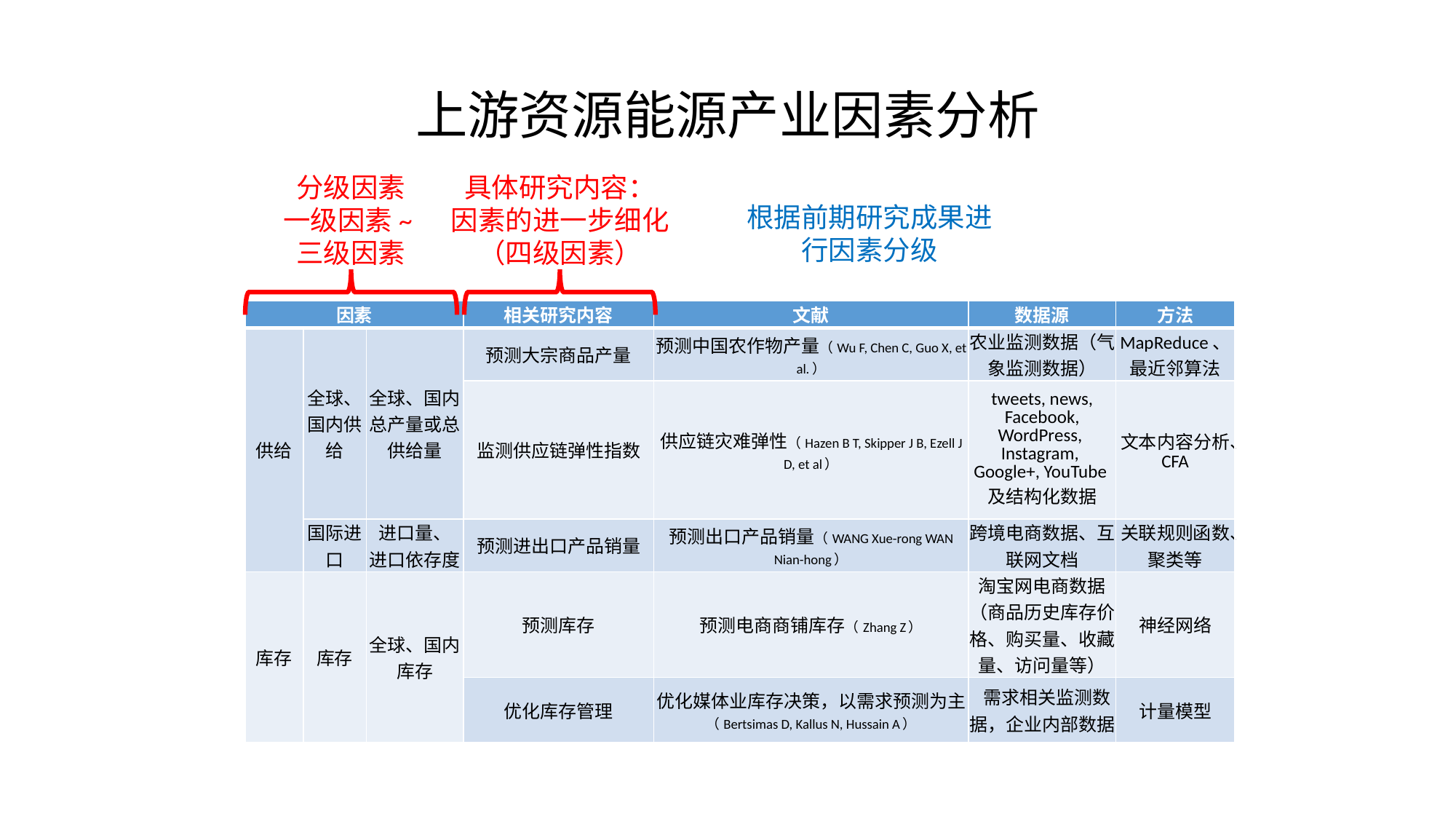

# 上游资源能源产业因素分析
根据前期研究成果进行因素分级

分级因素
一级因素~三级因素
具体研究内容：
因素的进一步细化（四级因素）

| 因素 |  |  | 相关研究内容 | 文献 | 数据源 | 方法 |
| --- | --- | --- | --- | --- | --- | --- |
| 供给 | 全球、国内供给 | 全球、国内总产量或总供给量 | 预测大宗商品产量 | 预测中国农作物产量（Wu F, Chen C, Guo X, et al.） | 农业监测数据（气象监测数据） | MapReduce、最近邻算法 |
|  |  |  | 监测供应链弹性指数 | 供应链灾难弹性（Hazen B T, Skipper J B, Ezell J D, et al） | tweets, news, Facebook, WordPress, Instagram, Google+, YouTube及结构化数据 | 文本内容分析、CFA |
|  | 国际进口 | 进口量、 进口依存度 | 预测进出口产品销量 | 预测出口产品销量（WANG Xue-rong WAN Nian-hong） | 跨境电商数据、互联网文档 | 关联规则函数、聚类等 |
| 库存 | 库存 | 全球、国内库存 | 预测库存 | 预测电商商铺库存（Zhang Z） | 淘宝网电商数据（商品历史库存价格、购买量、收藏量、访问量等） | 神经网络 |
|  |  |  | 优化库存管理 | 优化媒体业库存决策，以需求预测为主（Bertsimas D, Kallus N, Hussain A） | 需求相关监测数据，企业内部数据 | 计量模型 |